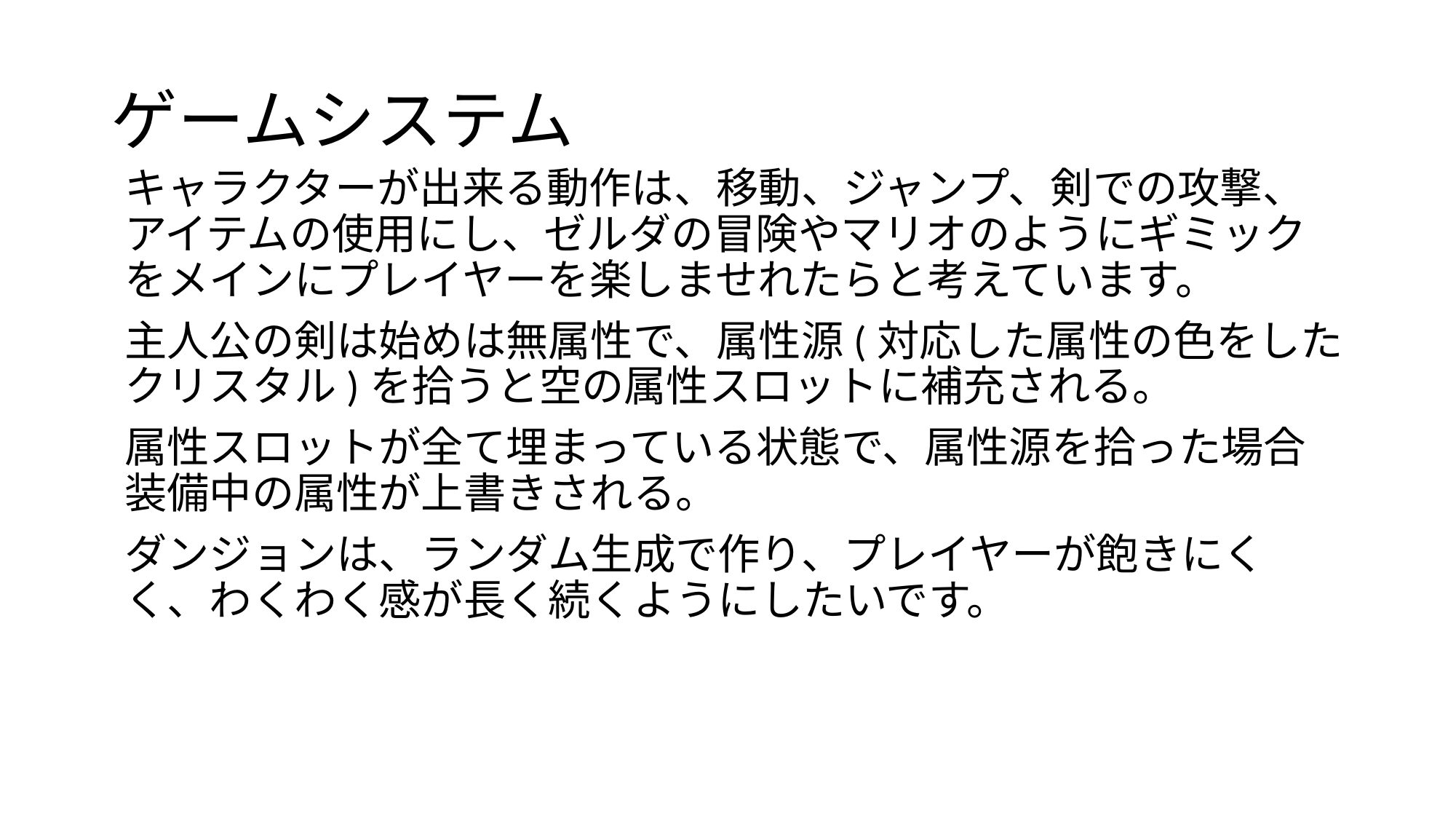

# ゲームシステム
キャラクターが出来る動作は、移動、ジャンプ、剣での攻撃、アイテムの使用にし、ゼルダの冒険やマリオのようにギミックをメインにプレイヤーを楽しませれたらと考えています。
主人公の剣は始めは無属性で、属性源(対応した属性の色をしたクリスタル)を拾うと空の属性スロットに補充される。
属性スロットが全て埋まっている状態で、属性源を拾った場合装備中の属性が上書きされる。
ダンジョンは、ランダム生成で作り、プレイヤーが飽きにくく、わくわく感が長く続くようにしたいです。